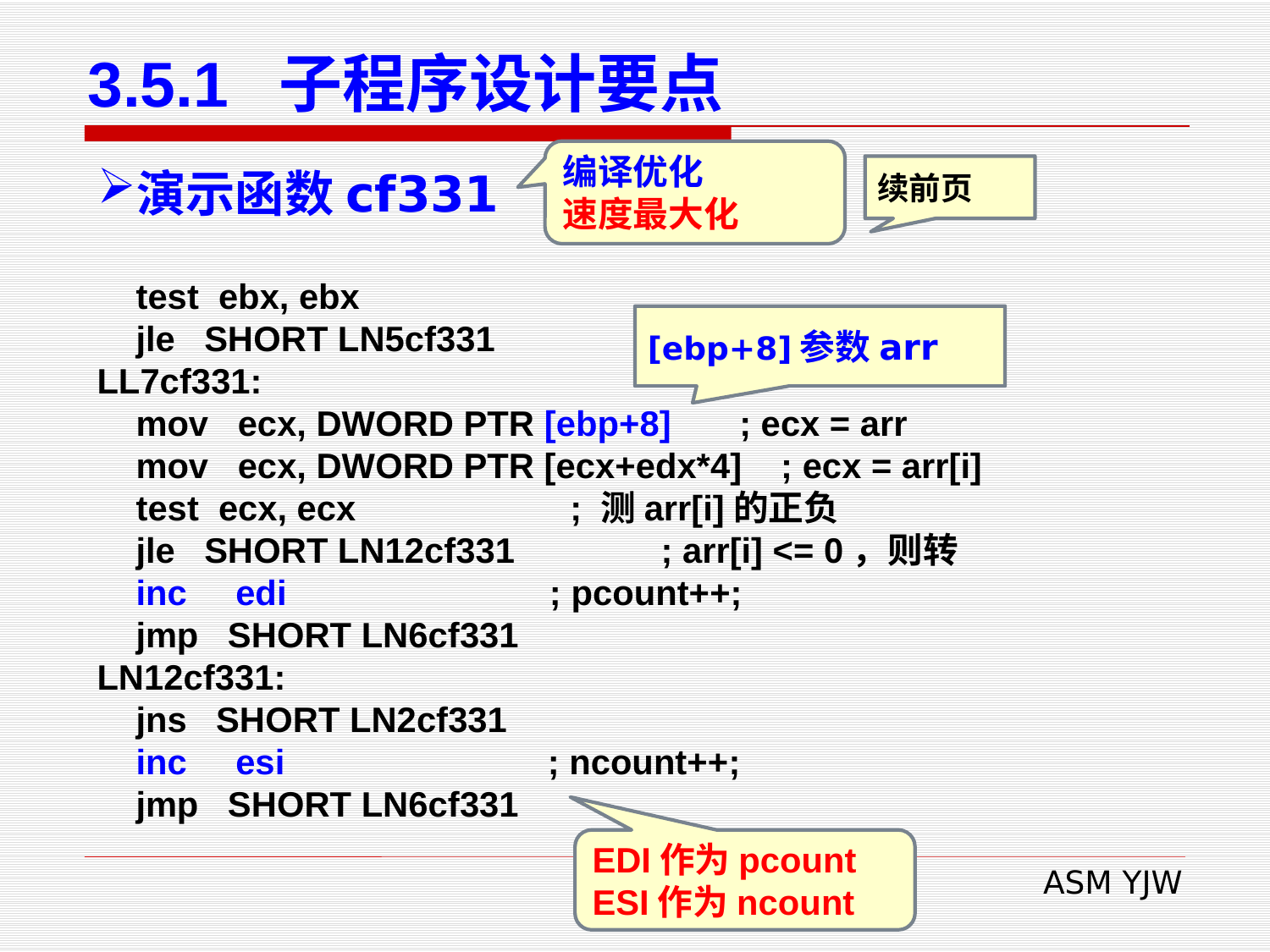

# 3.5.1  子程序设计要点
编译优化
速度最大化
演示函数cf331
续前页
    test  ebx, ebx
    jle   SHORT LN5cf331
LL7cf331:
    mov   ecx, DWORD PTR [ebp+8]       ; ecx = arr
    mov   ecx, DWORD PTR [ecx+edx*4]    ; ecx = arr[i]
    test  ecx, ecx                      ; 测arr[i]的正负
    jle   SHORT LN12cf331               ; arr[i] <= 0，则转
    inc     edi                           ; pcount++;
    jmp   SHORT LN6cf331
LN12cf331:
    jns   SHORT LN2cf331
    inc     esi                           ; ncount++;
    jmp   SHORT LN6cf331
[ebp+8]参数arr
EDI作为pcount
ESI作为ncount